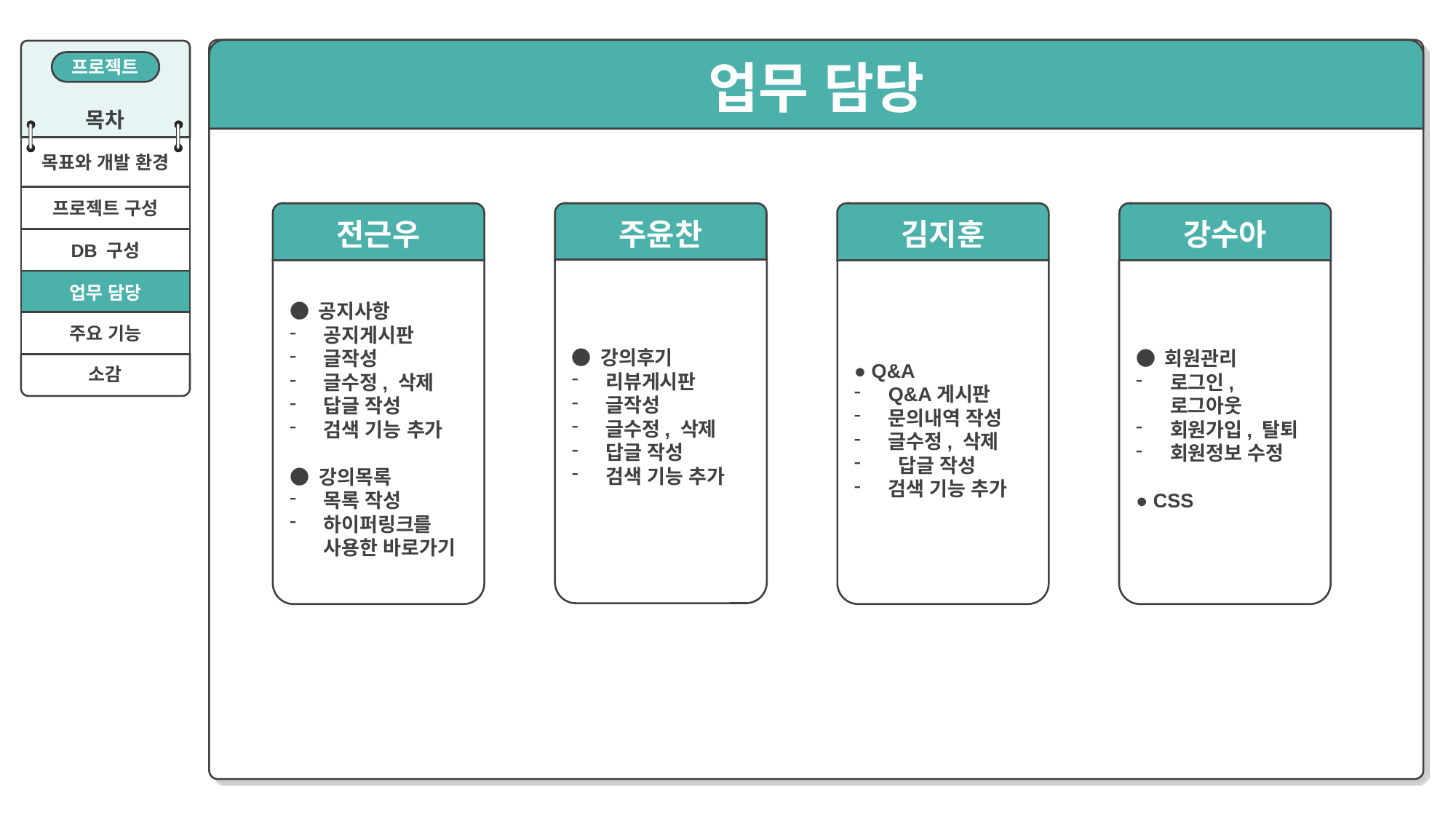

업무 담당
목차
프로젝트

목표와 개발 환경
프로젝트 구성
전근우
주윤찬
김지훈
강수아
DB 구성
● 강의후기
리뷰게시판
글작성
글수정, 삭제
답글 작성
검색 기능 추가

● Q&A
Q&A게시판
문의내역 작성
글수정, 삭제
 답글 작성
검색 기능 추가
● 공지사항
공지게시판
글작성
글수정, 삭제
답글 작성
검색 기능 추가

● 강의목록
목록 작성
하이퍼링크를 사용한 바로가기
● 회원관리
로그인, 로그아웃
회원가입, 탈퇴
회원정보 수정

● CSS
업무 담당
주요 기능
소감